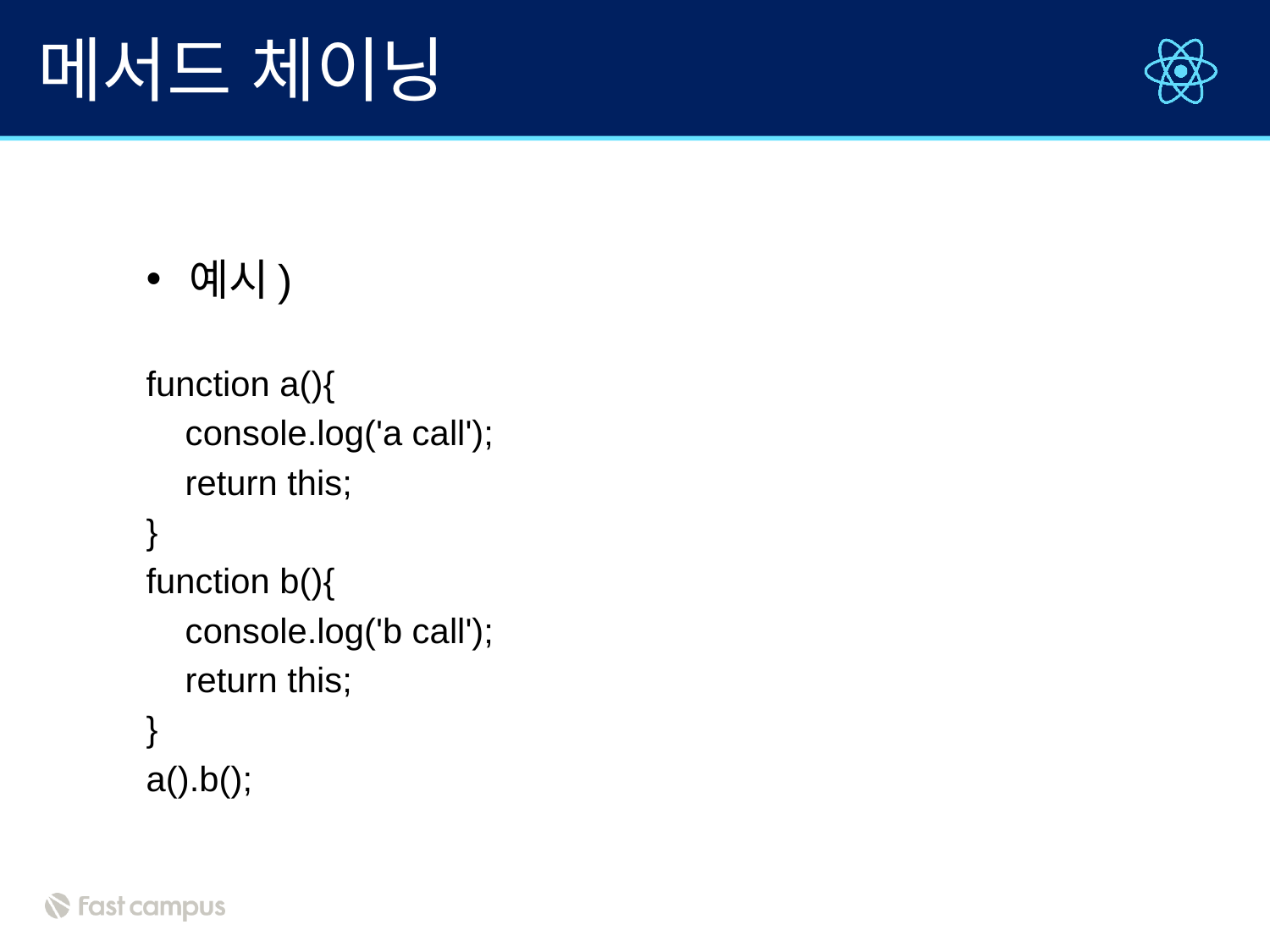

# 메서드 체이닝
예시)

function a(){
    console.log('a call');
    return this;
}
function b(){
    console.log('b call');
    return this;
}
a().b();